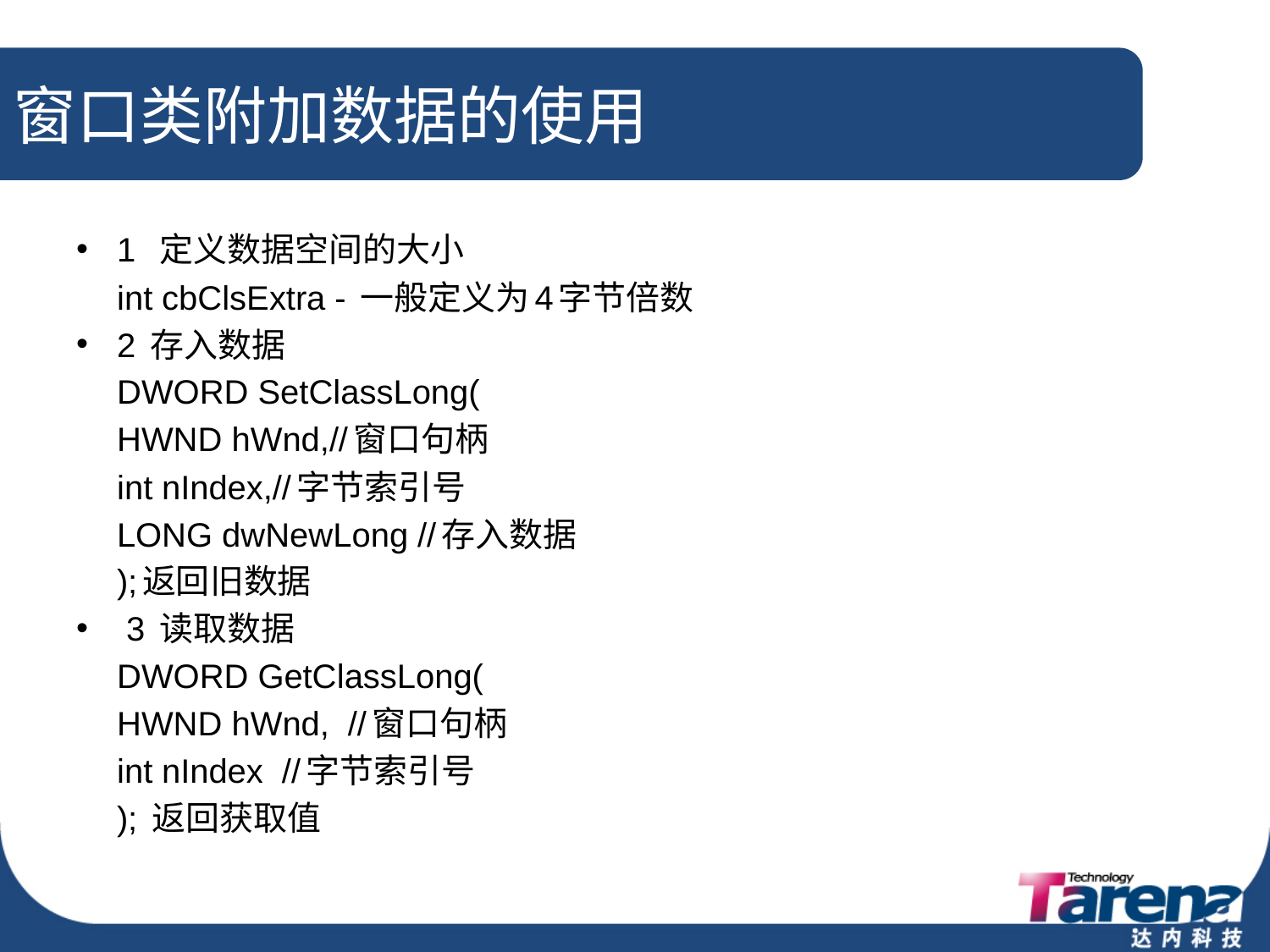

# 窗口类附加数据的使用
1  定义数据空间的大小
    	int cbClsExtra - 一般定义为4字节倍数
2 存入数据
    	DWORD SetClassLong(
		HWND hWnd,//窗口句柄
		int nIndex,//字节索引号
		LONG dwNewLong //存入数据
	);返回旧数据
 3 读取数据
    	DWORD GetClassLong(
		HWND hWnd,  //窗口句柄
		int nIndex  //字节索引号
	); 返回获取值